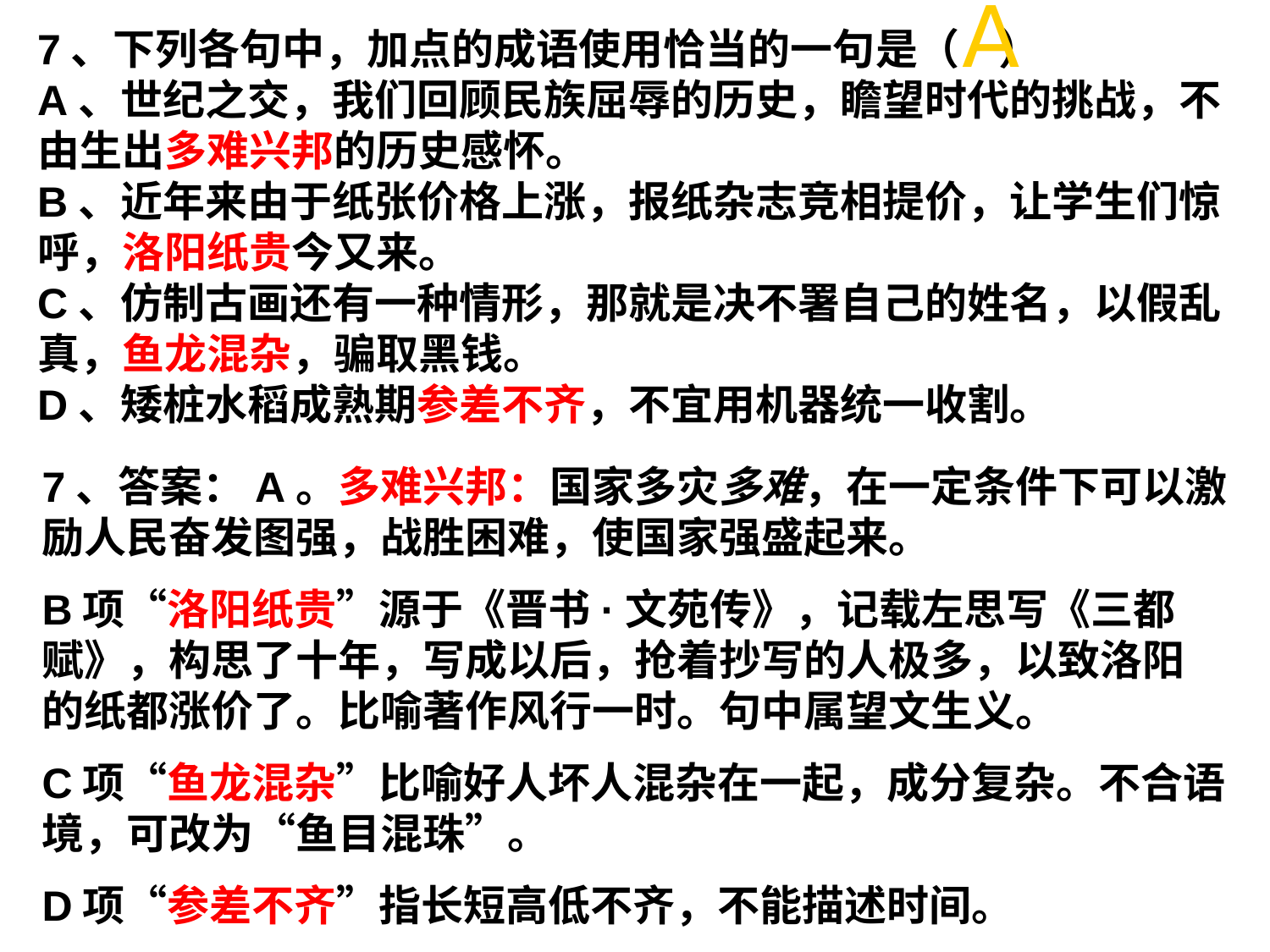

A
7、下列各句中，加点的成语使用恰当的一句是（    ）
A、世纪之交，我们回顾民族屈辱的历史，瞻望时代的挑战，不由生出多难兴邦的历史感怀。
B、近年来由于纸张价格上涨，报纸杂志竞相提价，让学生们惊呼，洛阳纸贵今又来。
C、仿制古画还有一种情形，那就是决不署自己的姓名，以假乱真，鱼龙混杂，骗取黑钱。
D、矮桩水稻成熟期参差不齐，不宜用机器统一收割。
7、答案：A。多难兴邦：国家多灾多难，在一定条件下可以激励人民奋发图强，战胜困难，使国家强盛起来。
B项“洛阳纸贵”源于《晋书·文苑传》，记载左思写《三都赋》，构思了十年，写成以后，抢着抄写的人极多，以致洛阳的纸都涨价了。比喻著作风行一时。句中属望文生义。
C项“鱼龙混杂”比喻好人坏人混杂在一起，成分复杂。不合语境，可改为“鱼目混珠”。
D项“参差不齐”指长短高低不齐，不能描述时间。